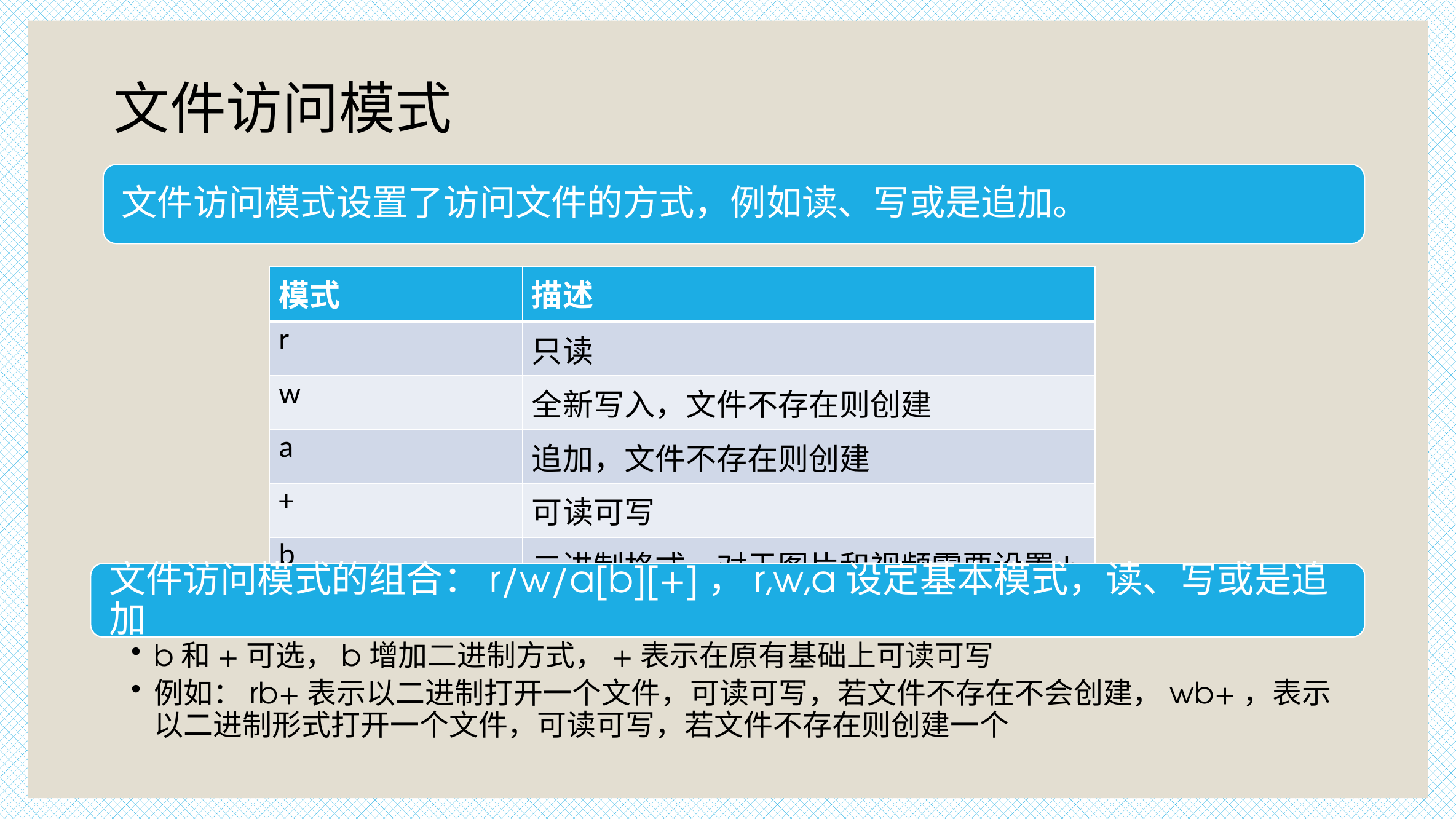

文件访问模式
文件访问模式设置了访问文件的方式，例如读、写或是追加。
| 模式 | 描述 |
| --- | --- |
| r | 只读 |
| w | 全新写入，文件不存在则创建 |
| a | 追加，文件不存在则创建 |
| + | 可读可写 |
| b | 二进制格式，对于图片和视频需要设置b |
文件访问模式的组合：r/w/a[b][+]，r,w,a设定基本模式，读、写或是追加
b和+可选，b增加二进制方式，+表示在原有基础上可读可写
例如：rb+表示以二进制打开一个文件，可读可写，若文件不存在不会创建，wb+，表示以二进制形式打开一个文件，可读可写，若文件不存在则创建一个